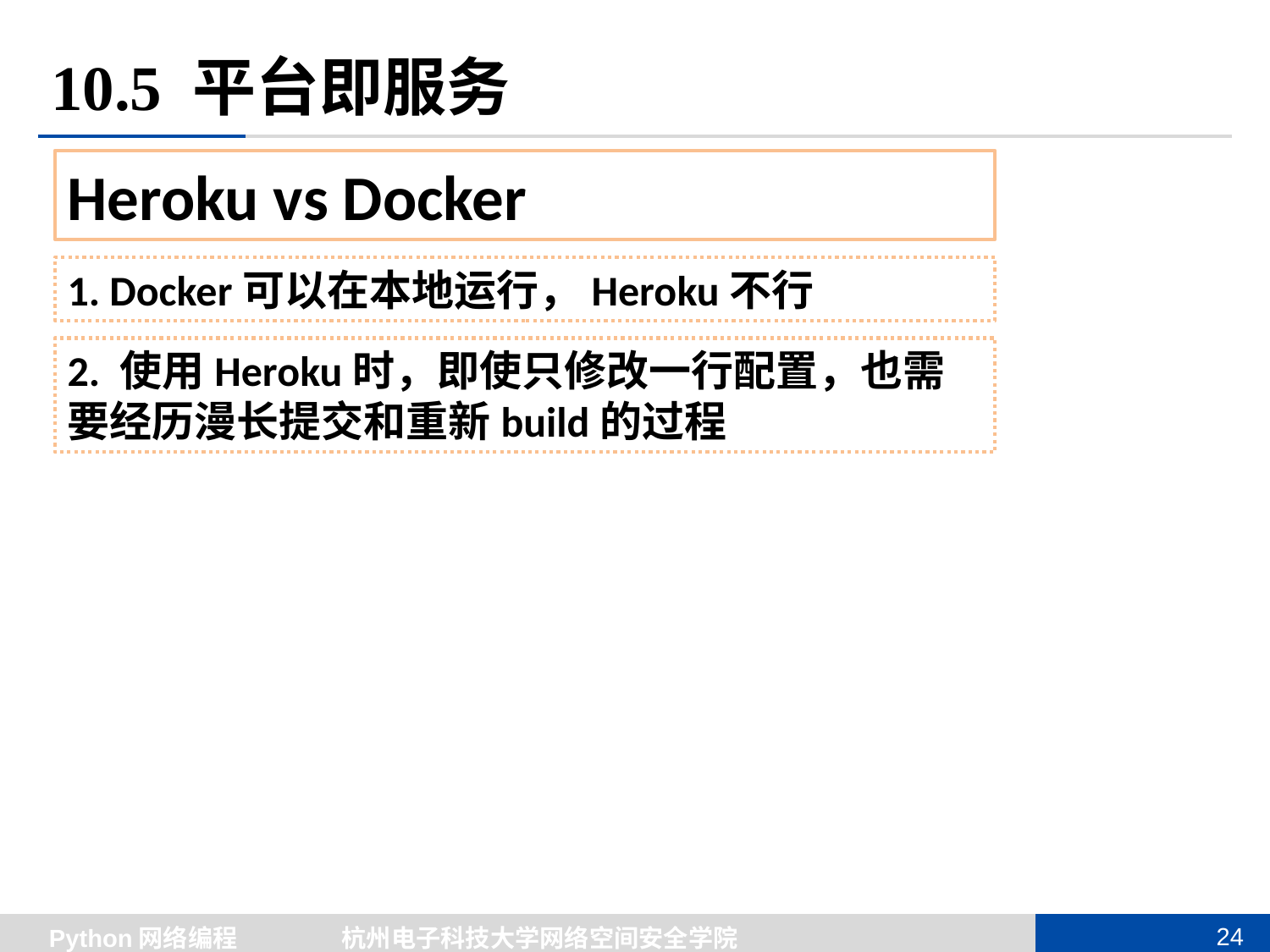

# 10.5 平台即服务
Heroku vs Docker
1. Docker可以在本地运行，Heroku不行
2. 使用Heroku时，即使只修改一行配置，也需要经历漫长提交和重新build的过程